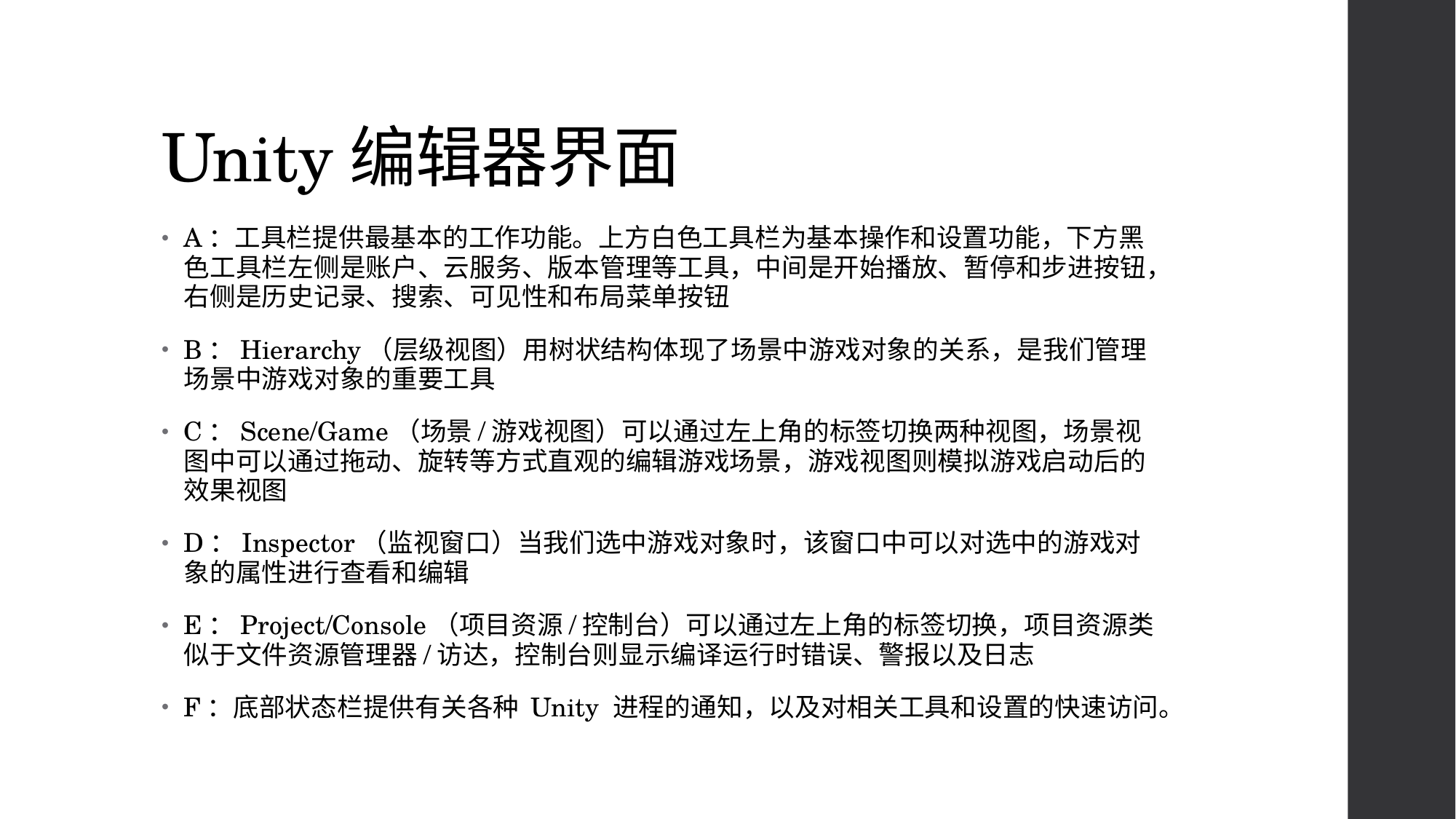

# Unity编辑器界面
A：工具栏提供最基本的工作功能。上方白色工具栏为基本操作和设置功能，下方黑色工具栏左侧是账户、云服务、版本管理等工具，中间是开始播放、暂停和步进按钮，右侧是历史记录、搜索、可见性和布局菜单按钮
B：Hierarchy（层级视图）用树状结构体现了场景中游戏对象的关系，是我们管理场景中游戏对象的重要工具
C：Scene/Game（场景/游戏视图）可以通过左上角的标签切换两种视图，场景视图中可以通过拖动、旋转等方式直观的编辑游戏场景，游戏视图则模拟游戏启动后的效果视图
D：Inspector（监视窗口）当我们选中游戏对象时，该窗口中可以对选中的游戏对象的属性进行查看和编辑
E：Project/Console（项目资源/控制台）可以通过左上角的标签切换，项目资源类似于文件资源管理器/访达，控制台则显示编译运行时错误、警报以及日志
F：底部状态栏提供有关各种 Unity 进程的通知，以及对相关工具和设置的快速访问。